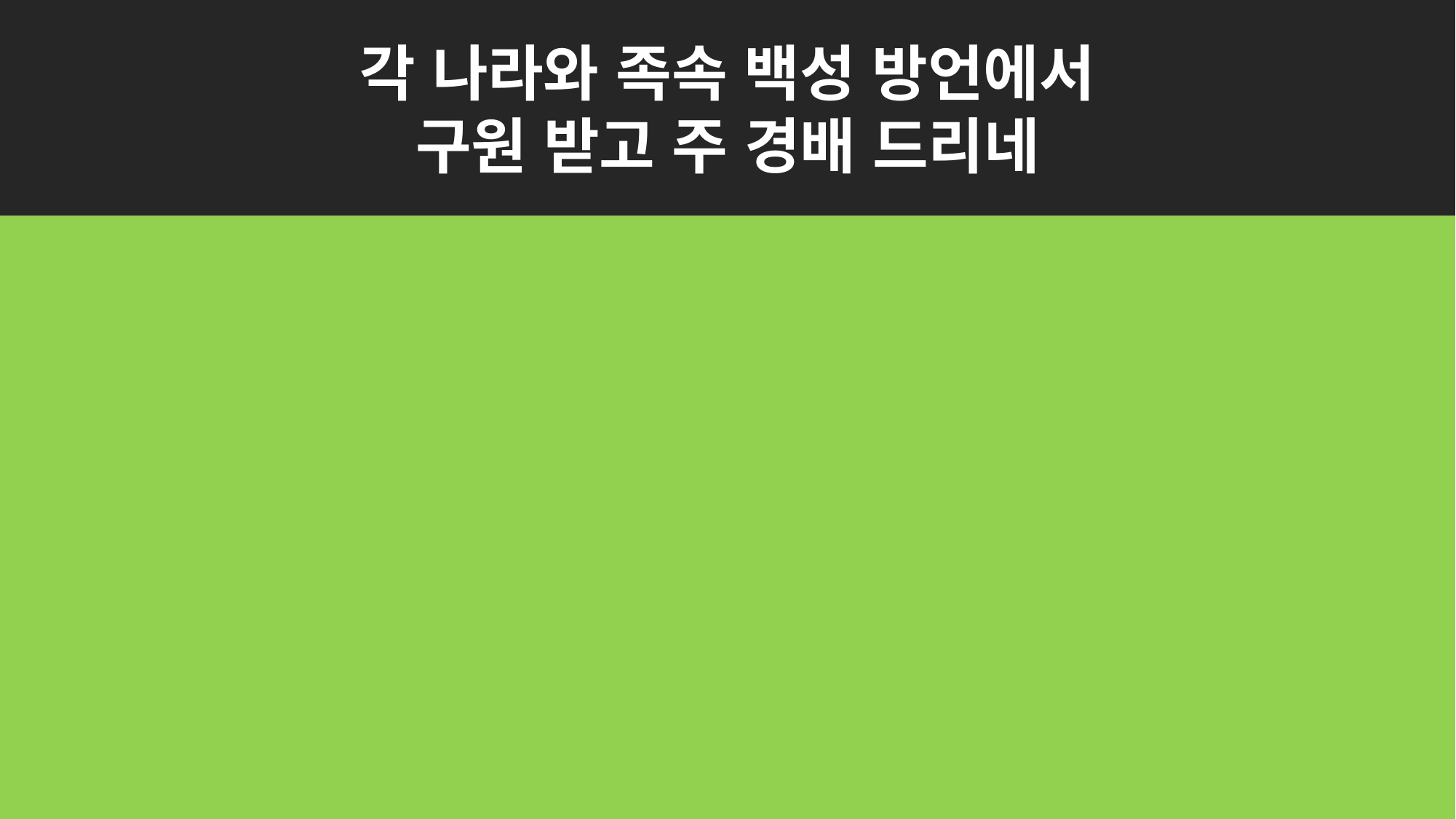

각 나라와 족속 백성 방언에서
구원 받고 주 경배 드리네